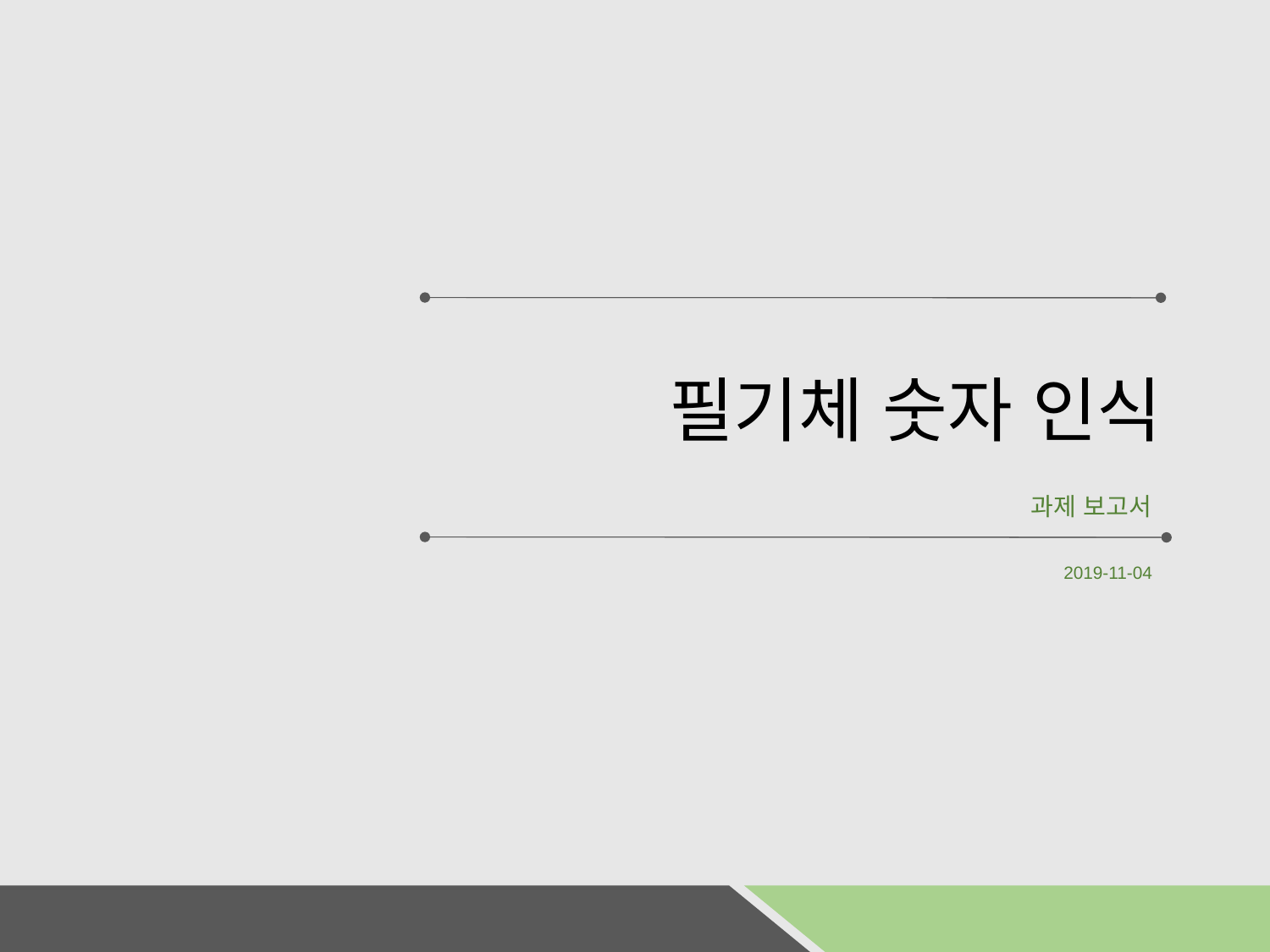

# 필기체 숫자 인식
과제 보고서

2019-11-04